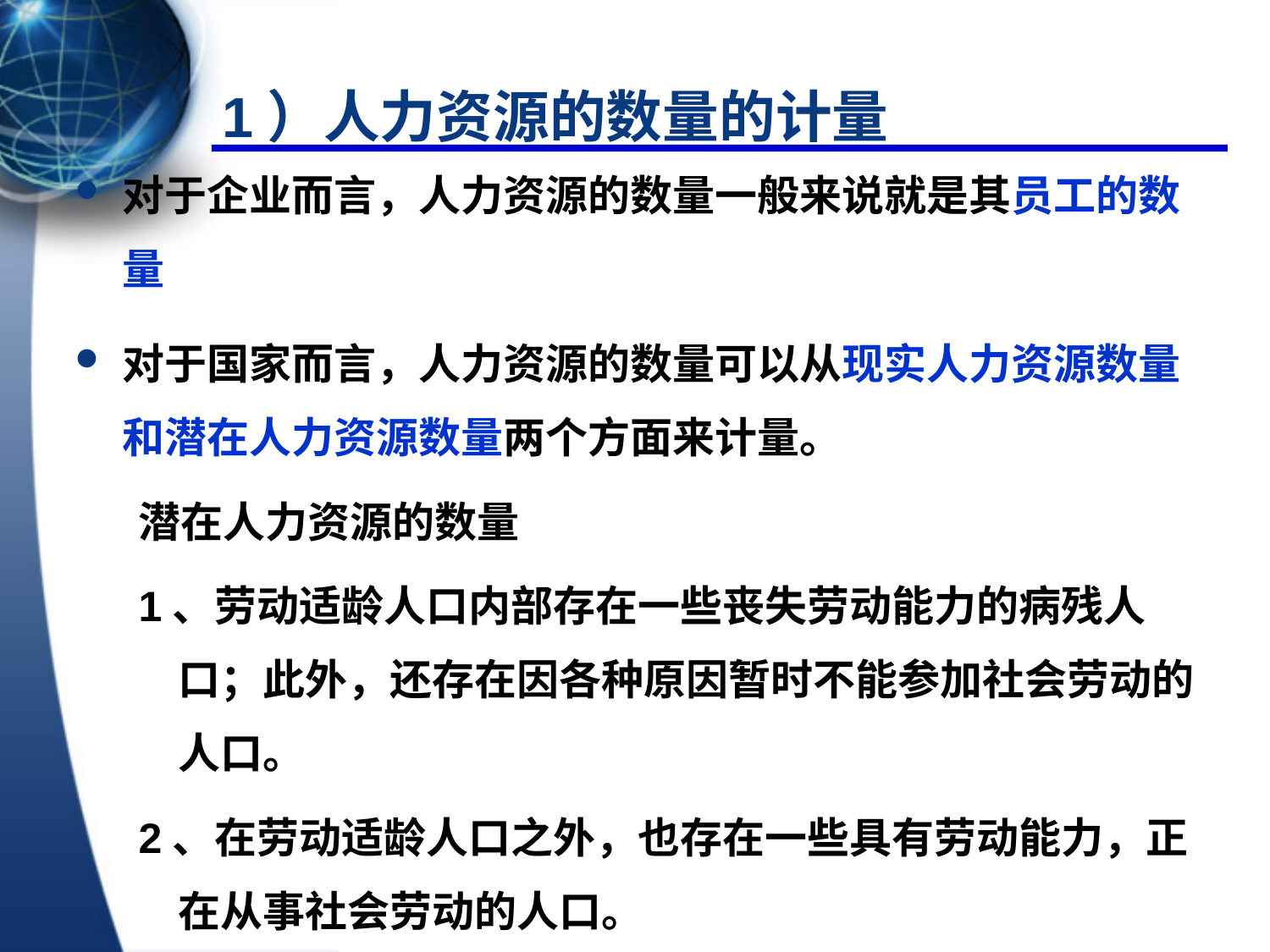

# 1）人力资源的数量的计量
对于企业而言，人力资源的数量一般来说就是其员工的数量
对于国家而言，人力资源的数量可以从现实人力资源数量和潜在人力资源数量两个方面来计量。
潜在人力资源的数量
1、劳动适龄人口内部存在一些丧失劳动能力的病残人口；此外，还存在因各种原因暂时不能参加社会劳动的人口。
2、在劳动适龄人口之外，也存在一些具有劳动能力，正在从事社会劳动的人口。